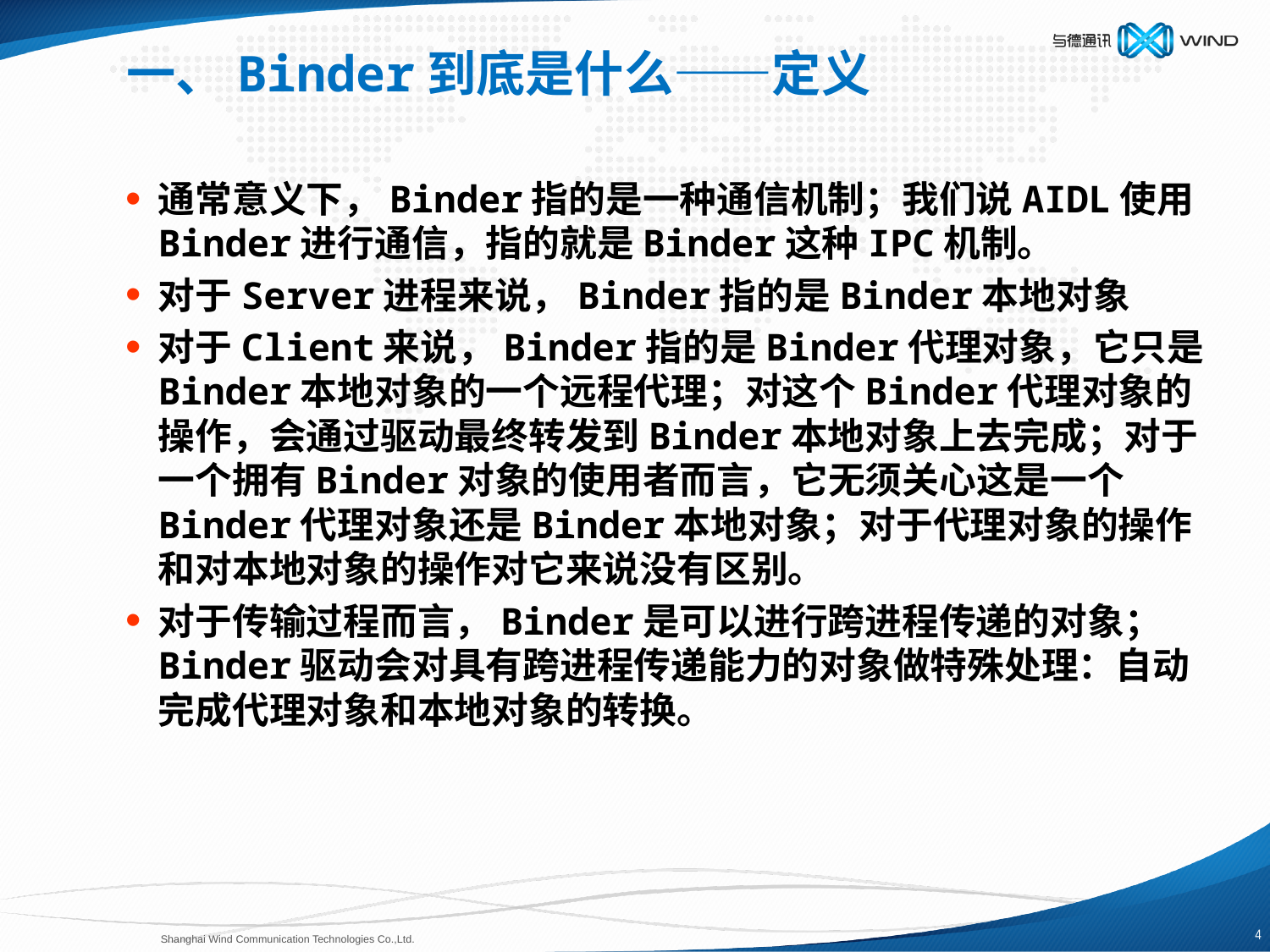

# 一、Binder到底是什么——定义
通常意义下，Binder指的是一种通信机制；我们说AIDL使用Binder进行通信，指的就是Binder这种IPC机制。
对于Server进程来说，Binder指的是Binder本地对象
对于Client来说，Binder指的是Binder代理对象，它只是Binder本地对象的一个远程代理；对这个Binder代理对象的操作，会通过驱动最终转发到Binder本地对象上去完成；对于一个拥有Binder对象的使用者而言，它无须关心这是一个Binder代理对象还是Binder本地对象；对于代理对象的操作和对本地对象的操作对它来说没有区别。
对于传输过程而言，Binder是可以进行跨进程传递的对象；Binder驱动会对具有跨进程传递能力的对象做特殊处理：自动完成代理对象和本地对象的转换。

4